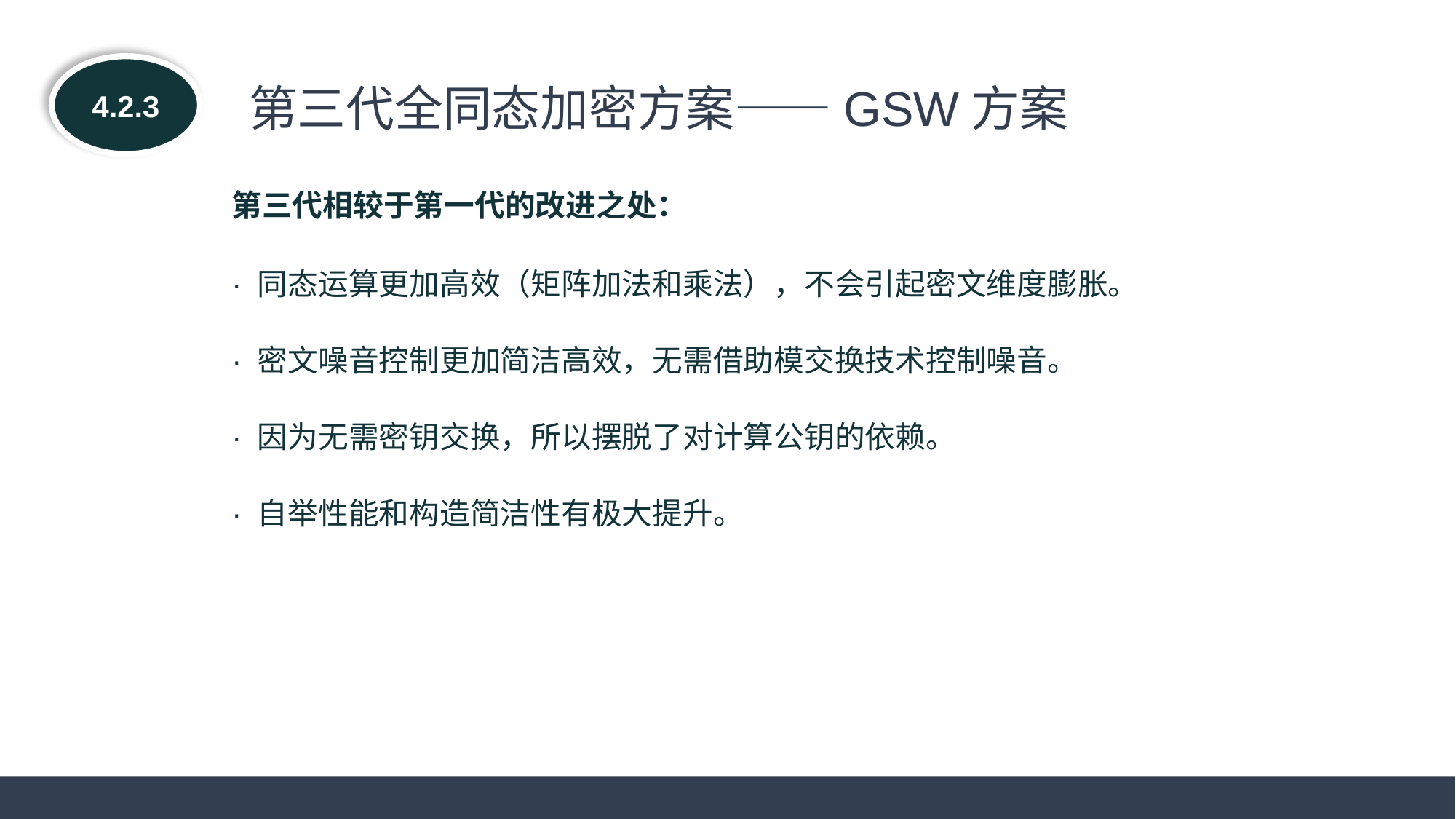

4.2.3
第三代全同态加密方案——GSW方案

第三代相较于第一代的改进之处：

· 同态运算更加高效（矩阵加法和乘法），不会引起密文维度膨胀。

· 密文噪音控制更加简洁高效，无需借助模交换技术控制噪音。

· 因为无需密钥交换，所以摆脱了对计算公钥的依赖。

· 自举性能和构造简洁性有极大提升。